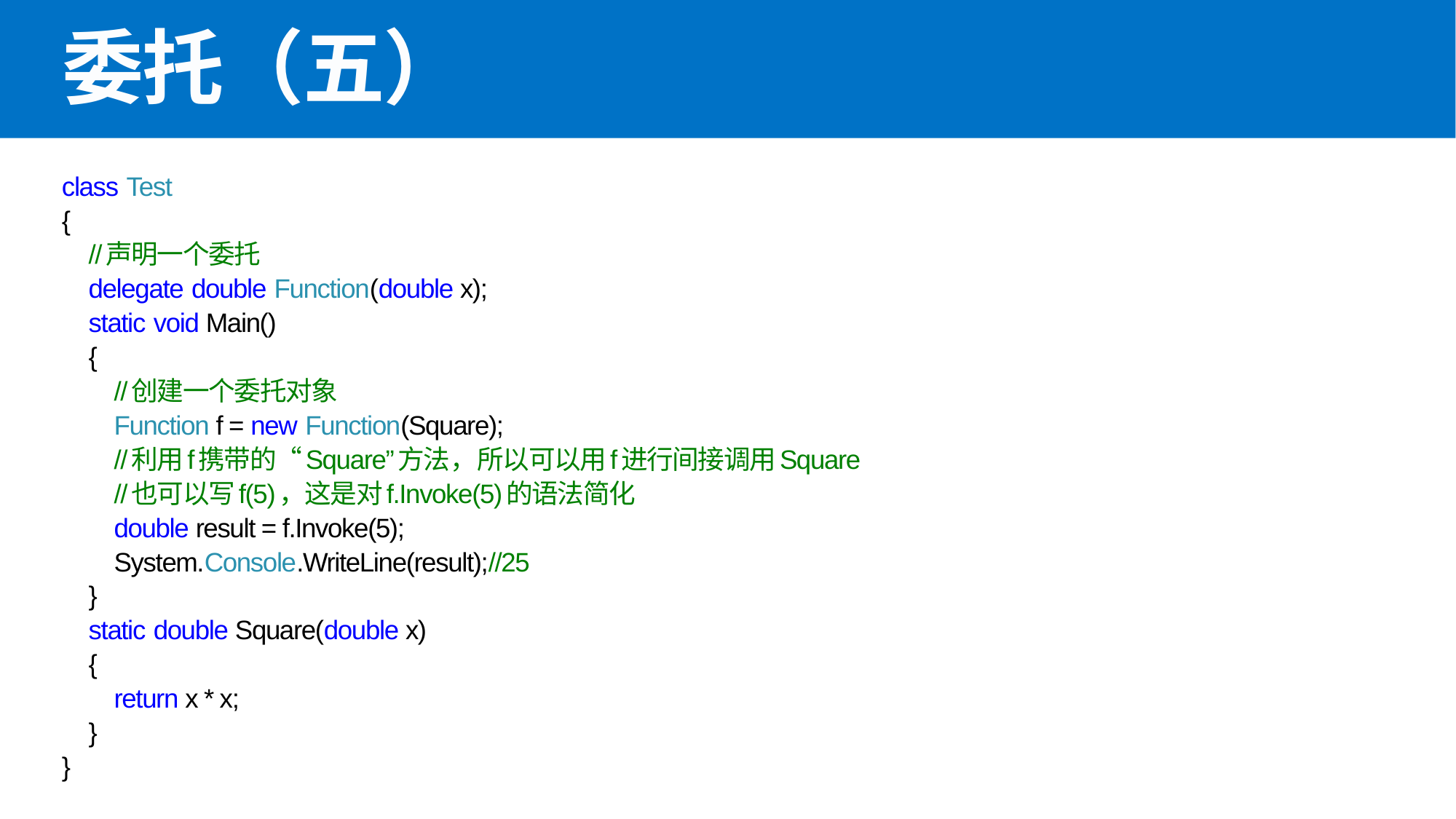

# 委托（五）
class Test
{
    //声明一个委托
    delegate double Function(double x);
    static void Main()
    {
        //创建一个委托对象
        Function f = new Function(Square);
        //利用f携带的“Square”方法，所以可以用f进行间接调用Square
        //也可以写f(5)，这是对f.Invoke(5)的语法简化
        double result = f.Invoke(5);
        System.Console.WriteLine(result);//25
    }
    static double Square(double x)
    {
        return x * x;
    }
}